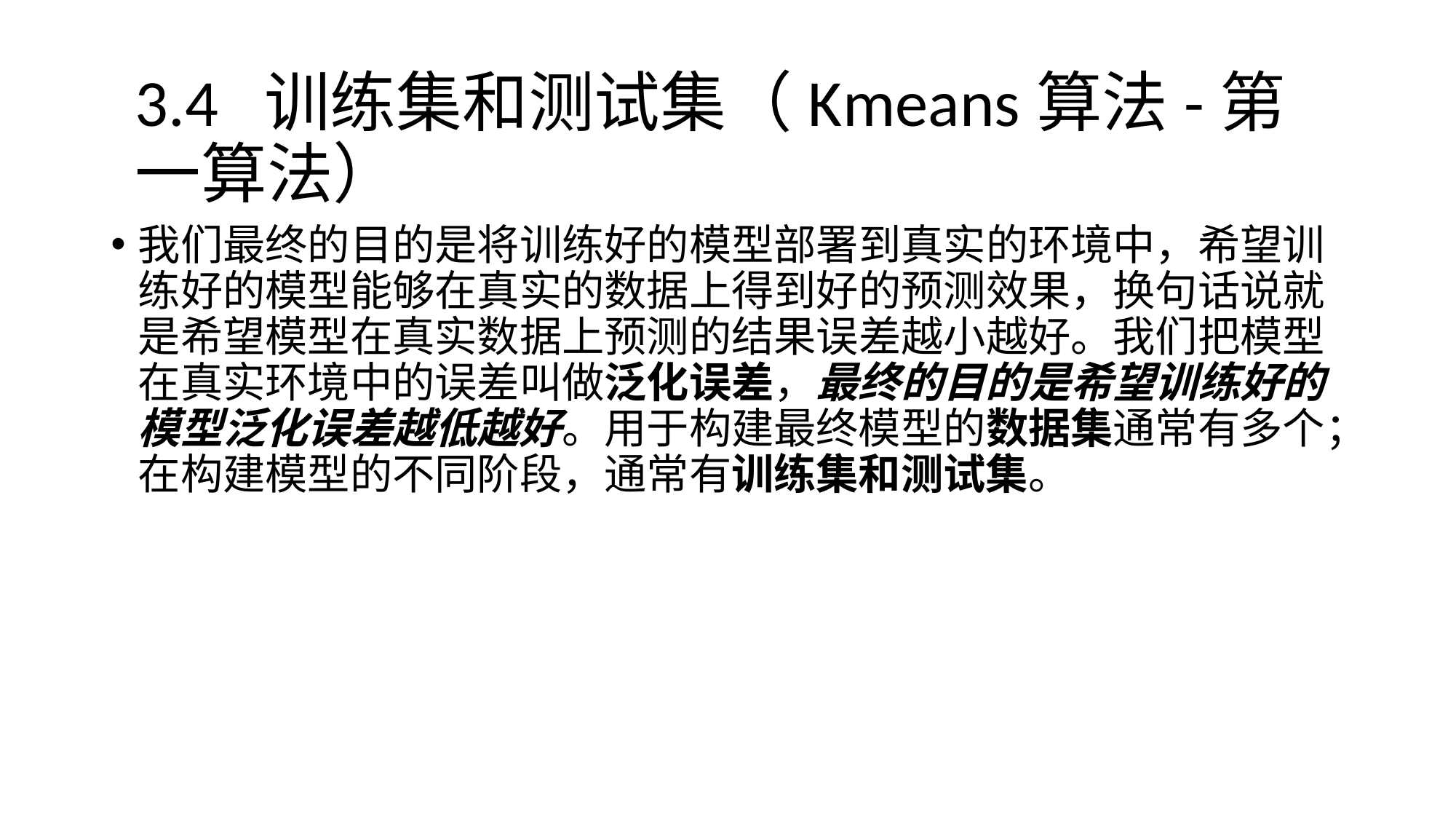

# 3.4  训练集和测试集（Kmeans算法-第一算法）
我们最终的目的是将训练好的模型部署到真实的环境中，希望训练好的模型能够在真实的数据上得到好的预测效果，换句话说就是希望模型在真实数据上预测的结果误差越小越好。我们把模型在真实环境中的误差叫做泛化误差，最终的目的是希望训练好的模型泛化误差越低越好。用于构建最终模型的数据集通常有多个；在构建模型的不同阶段，通常有训练集和测试集。